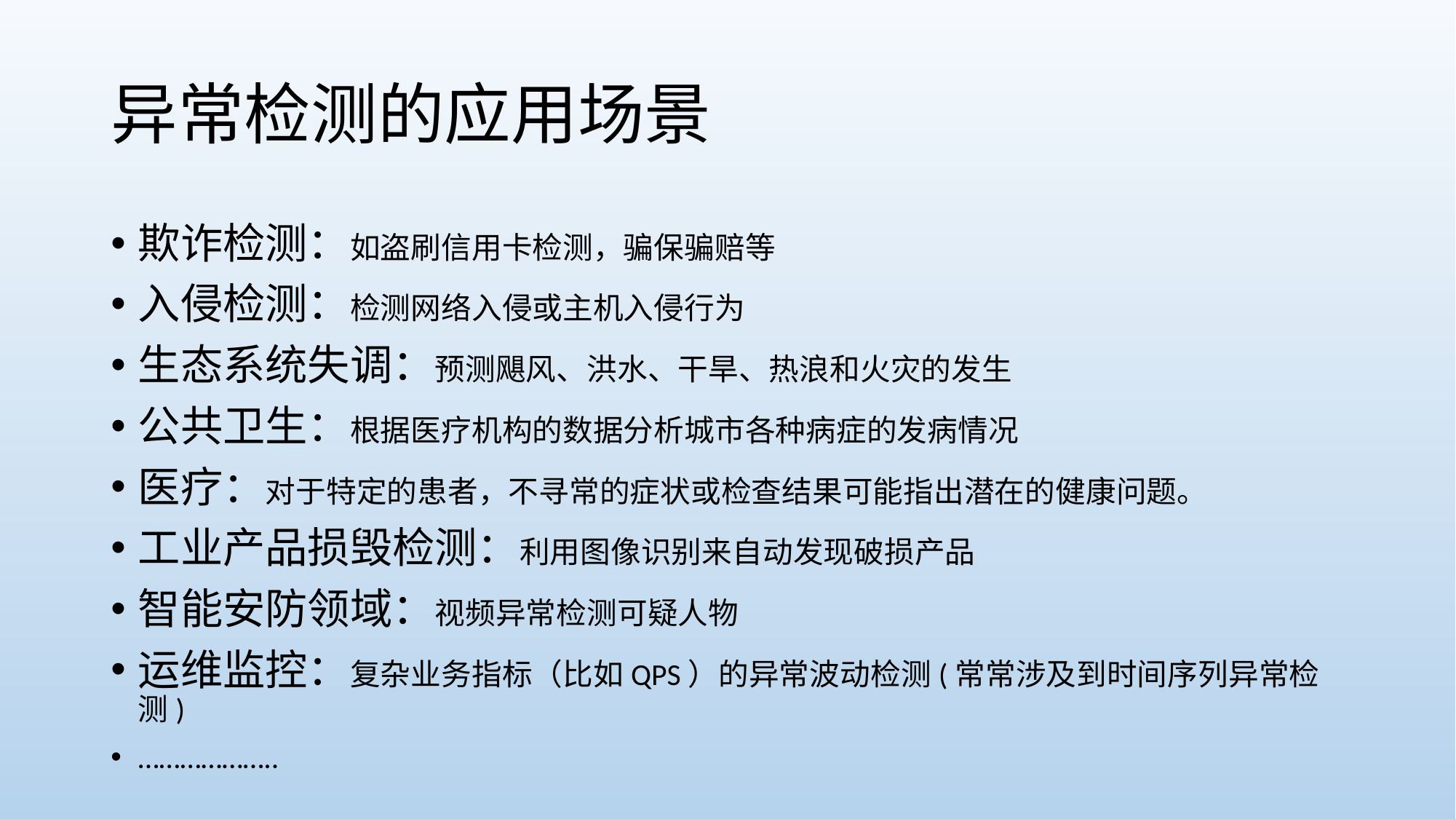

# 异常检测的应用场景
欺诈检测：如盗刷信用卡检测，骗保骗赔等
入侵检测：检测网络入侵或主机入侵行为
生态系统失调：预测飓风、洪水、干旱、热浪和火灾的发生
公共卫生：根据医疗机构的数据分析城市各种病症的发病情况
医疗：对于特定的患者，不寻常的症状或检查结果可能指出潜在的健康问题。
工业产品损毁检测：利用图像识别来自动发现破损产品
智能安防领域：视频异常检测可疑人物
运维监控：复杂业务指标（比如QPS）的异常波动检测(常常涉及到时间序列异常检测)
………………..